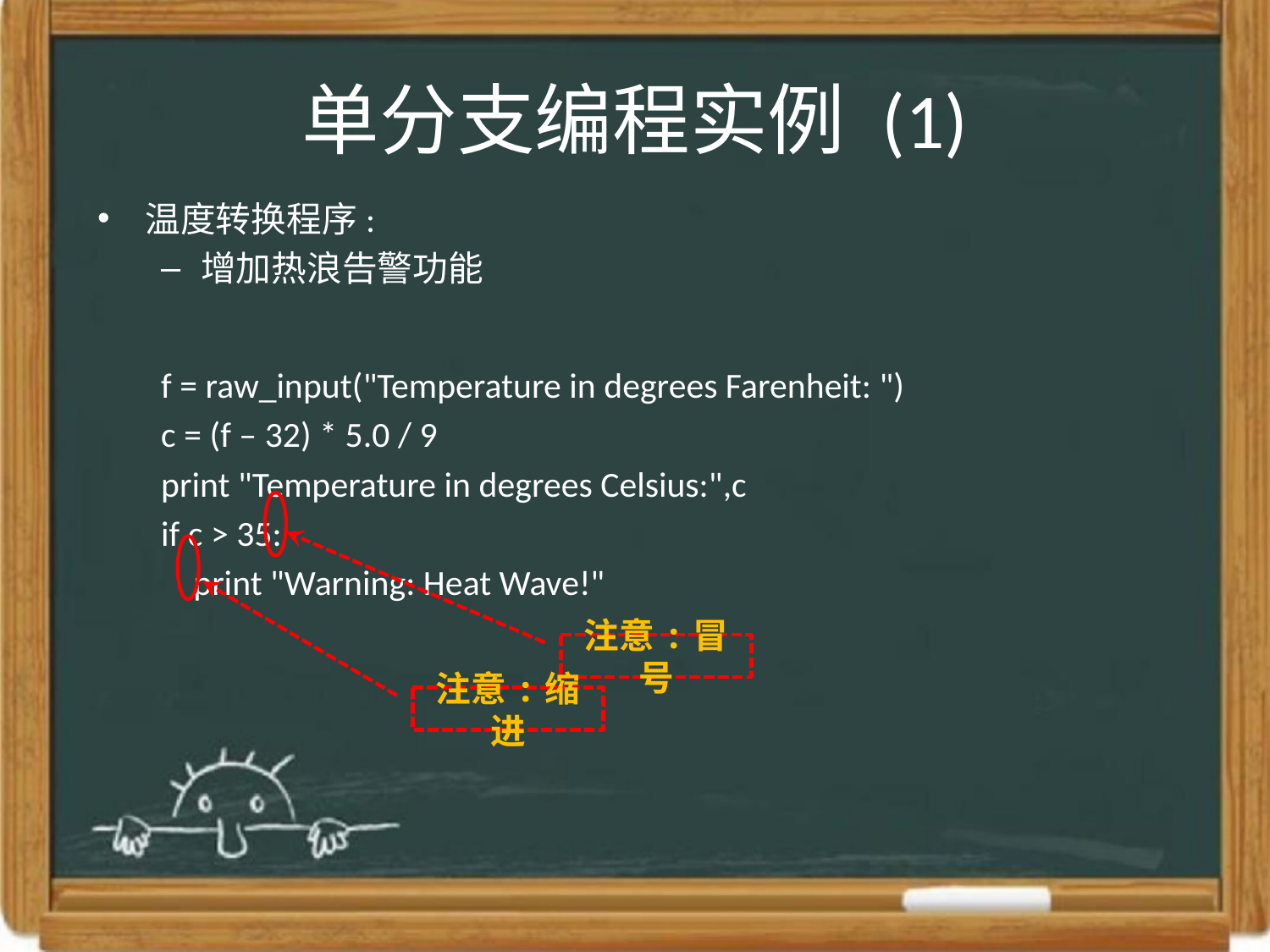

# 单分支编程实例 (1)
温度转换程序:
增加热浪告警功能

f = raw_input("Temperature in degrees Farenheit: ")
c = (f – 32) * 5.0 / 9
print "Temperature in degrees Celsius:",c
if c > 35:
    print "Warning: Heat Wave!"

注意:冒号
注意:缩进